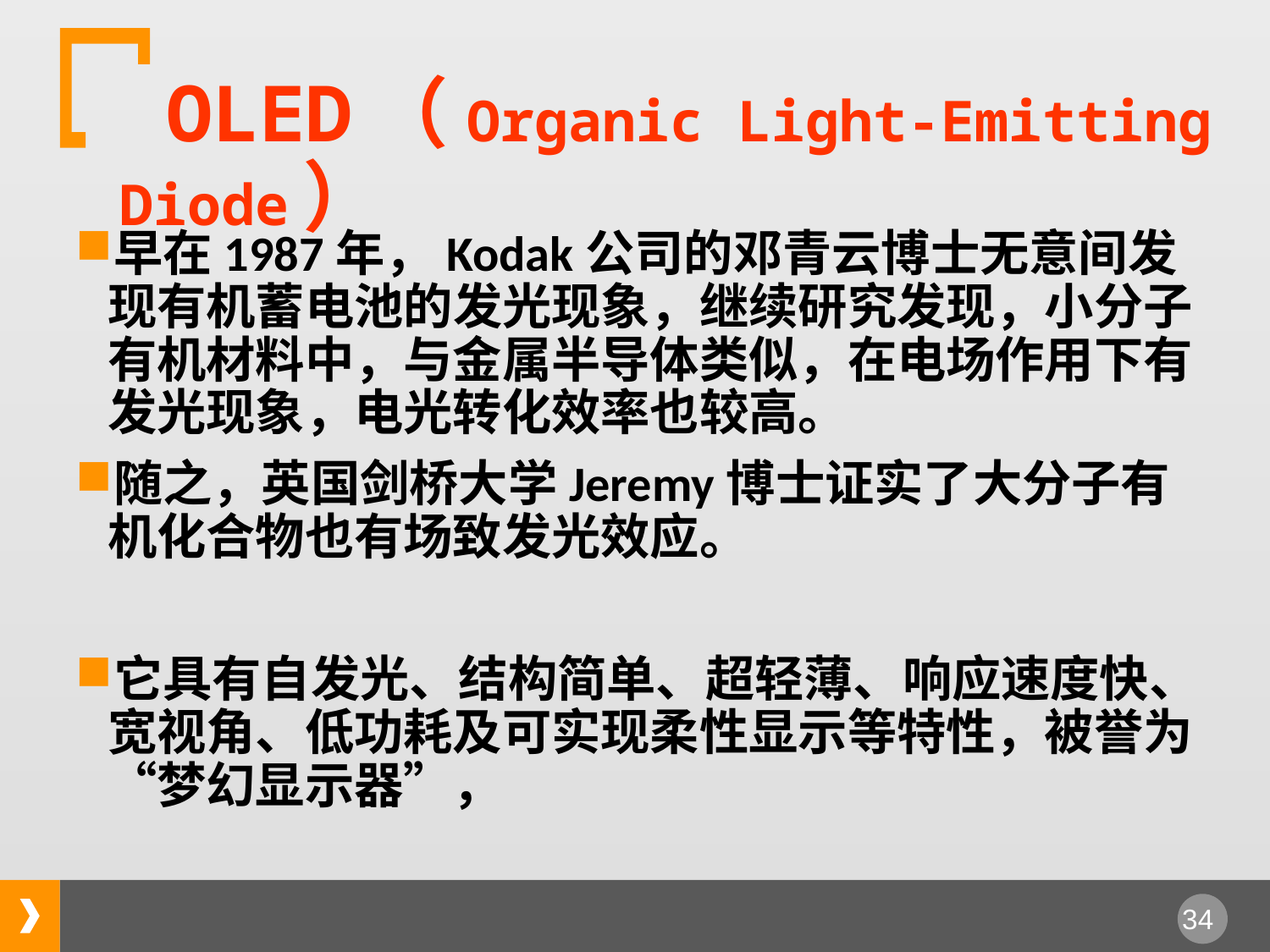

OLED（Organic Light-Emitting Diode）
早在1987年，Kodak公司的邓青云博士无意间发现有机蓄电池的发光现象，继续研究发现，小分子有机材料中，与金属半导体类似，在电场作用下有发光现象，电光转化效率也较高。
随之，英国剑桥大学Jeremy博士证实了大分子有机化合物也有场致发光效应。

它具有自发光、结构简单、超轻薄、响应速度快、宽视角、低功耗及可实现柔性显示等特性，被誉为“梦幻显示器”，